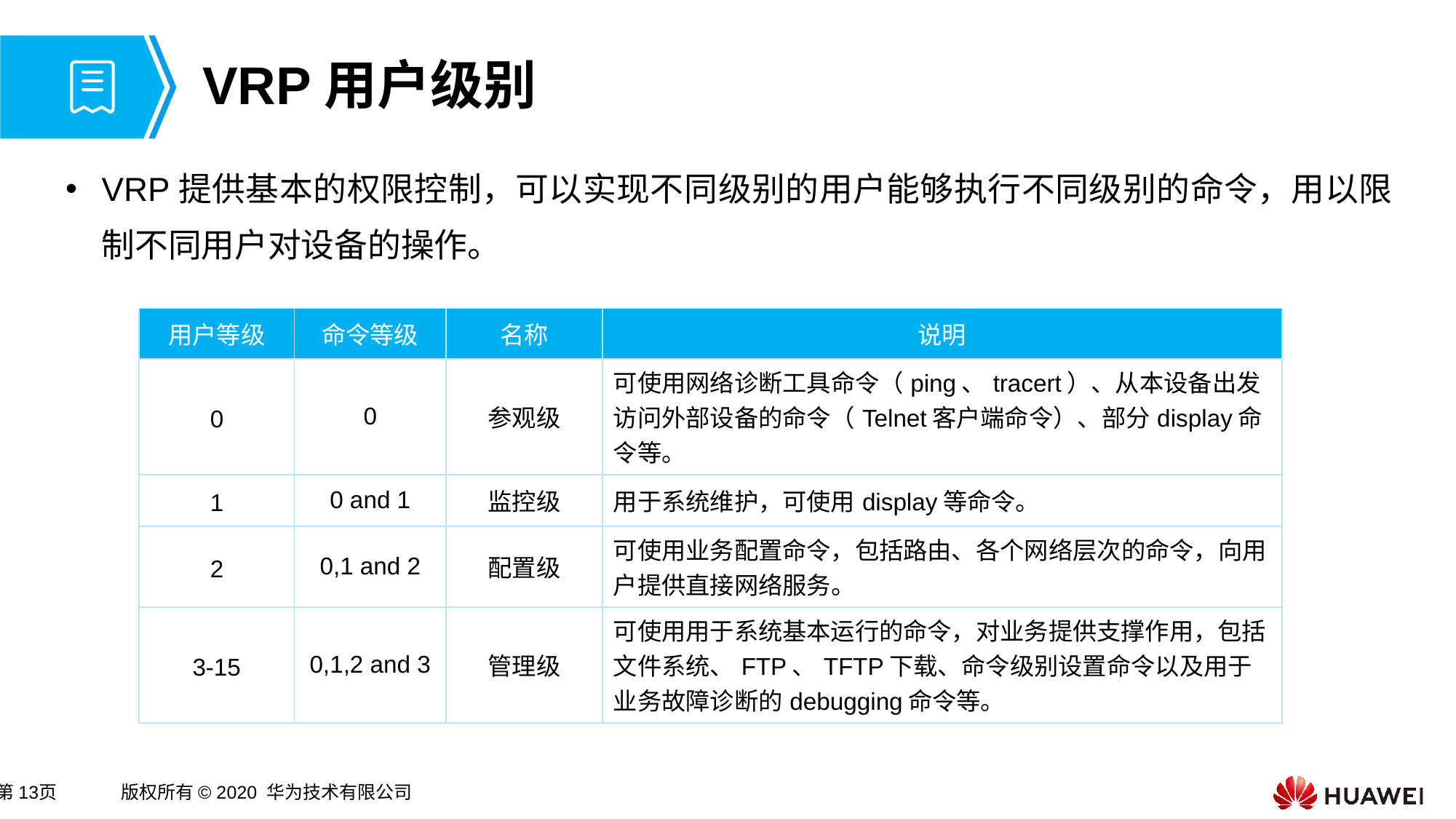

# VRP用户级别
VRP提供基本的权限控制，可以实现不同级别的用户能够执行不同级别的命令，用以限制不同用户对设备的操作。

| 用户等级 | 命令等级 | 名称 | 说明 |
| --- | --- | --- | --- |
| 0 | 0 | 参观级 | 可使用网络诊断工具命令（ping、tracert）、从本设备出发访问外部设备的命令（Telnet客户端命令）、部分display命令等。 |
| 1 | 0 and 1 | 监控级 | 用于系统维护，可使用display等命令。 |
| 2 | 0,1 and 2 | 配置级 | 可使用业务配置命令，包括路由、各个网络层次的命令，向用户提供直接网络服务。 |
| 3-15 | 0,1,2 and 3 | 管理级 | 可使用用于系统基本运行的命令，对业务提供支撑作用，包括文件系统、FTP、TFTP下载、命令级别设置命令以及用于业务故障诊断的debugging命令等。 |